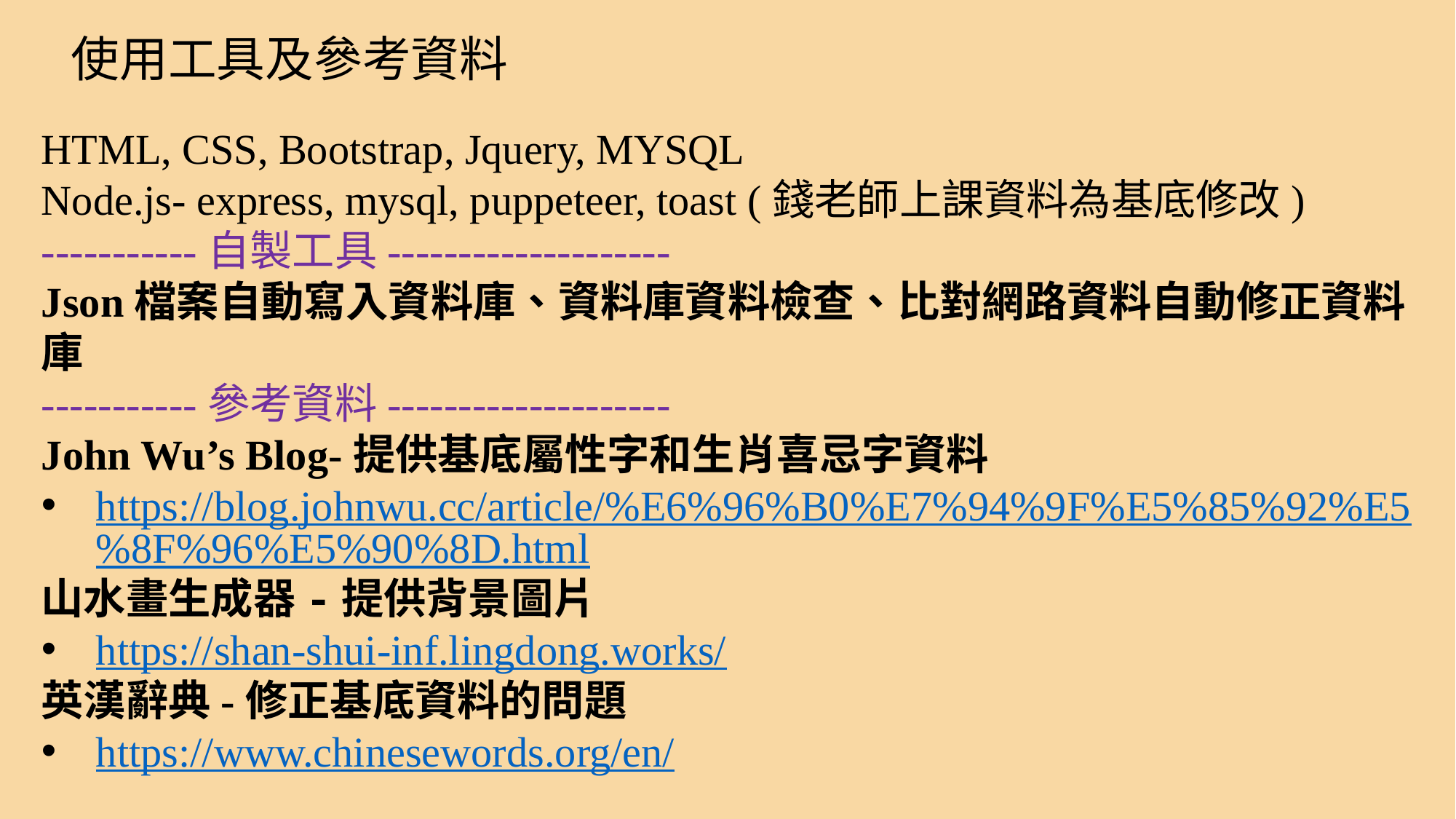

使用工具及參考資料
HTML, CSS, Bootstrap, Jquery, MYSQL
Node.js- express, mysql, puppeteer, toast (錢老師上課資料為基底修改)
-----------自製工具--------------------
Json檔案自動寫入資料庫、資料庫資料檢查、比對網路資料自動修正資料庫
-----------參考資料--------------------
John Wu’s Blog-提供基底屬性字和生肖喜忌字資料
https://blog.johnwu.cc/article/%E6%96%B0%E7%94%9F%E5%85%92%E5%8F%96%E5%90%8D.html
山水畫生成器-提供背景圖片
https://shan-shui-inf.lingdong.works/
英漢辭典-修正基底資料的問題
https://www.chinesewords.org/en/